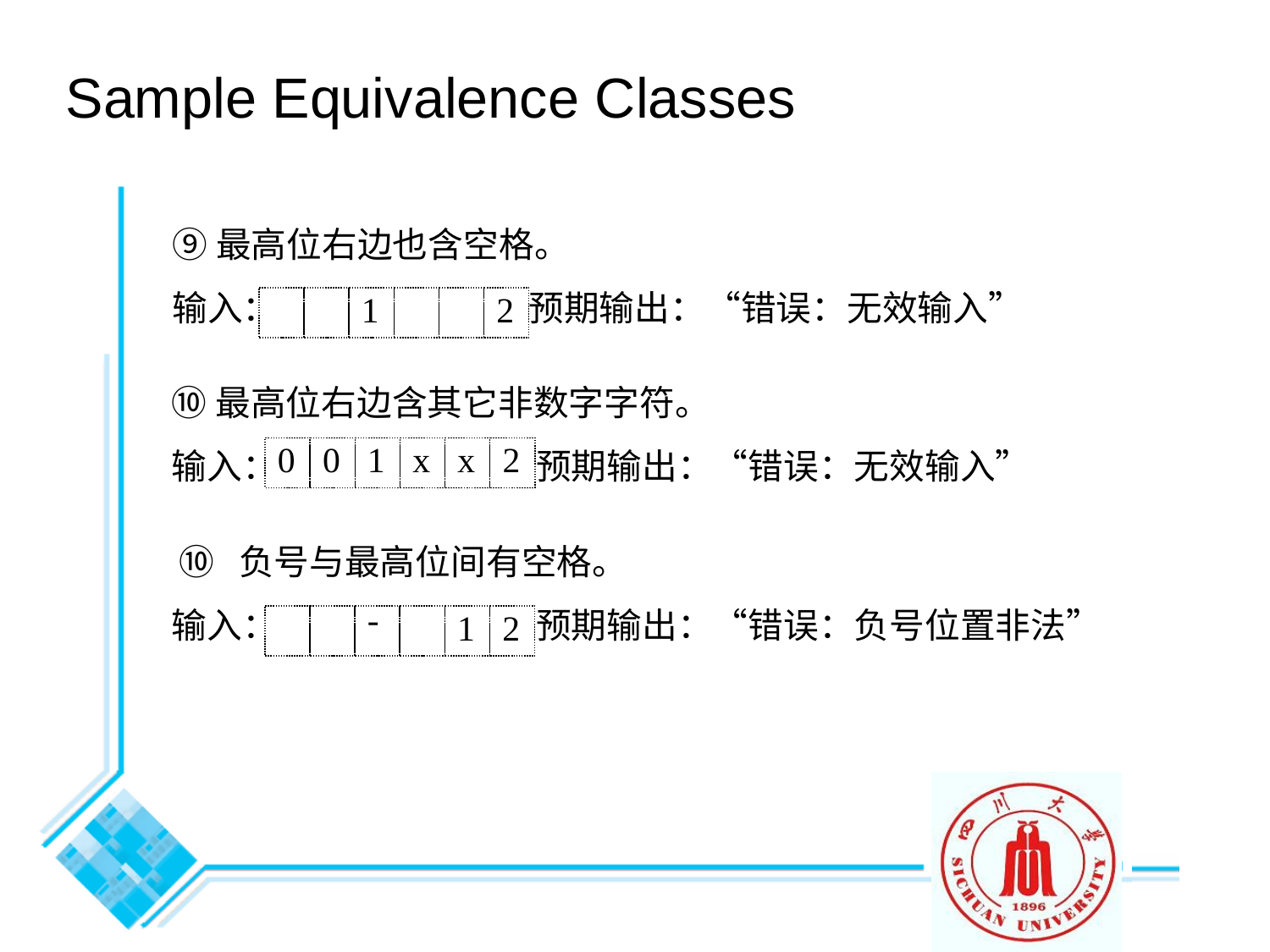

Sample Equivalence Classes
⑨最高位右边也含空格。
输入：                                预期输出：“错误：无效输入”

1

2
⑩最高位右边含其它非数字字符。
输入：                                 预期输出：“错误：无效输入”
0
0
1
x
x
2
 ⑩  负号与最高位间有空格。
输入：                                 预期输出：“错误：负号位置非法”

-

1
2